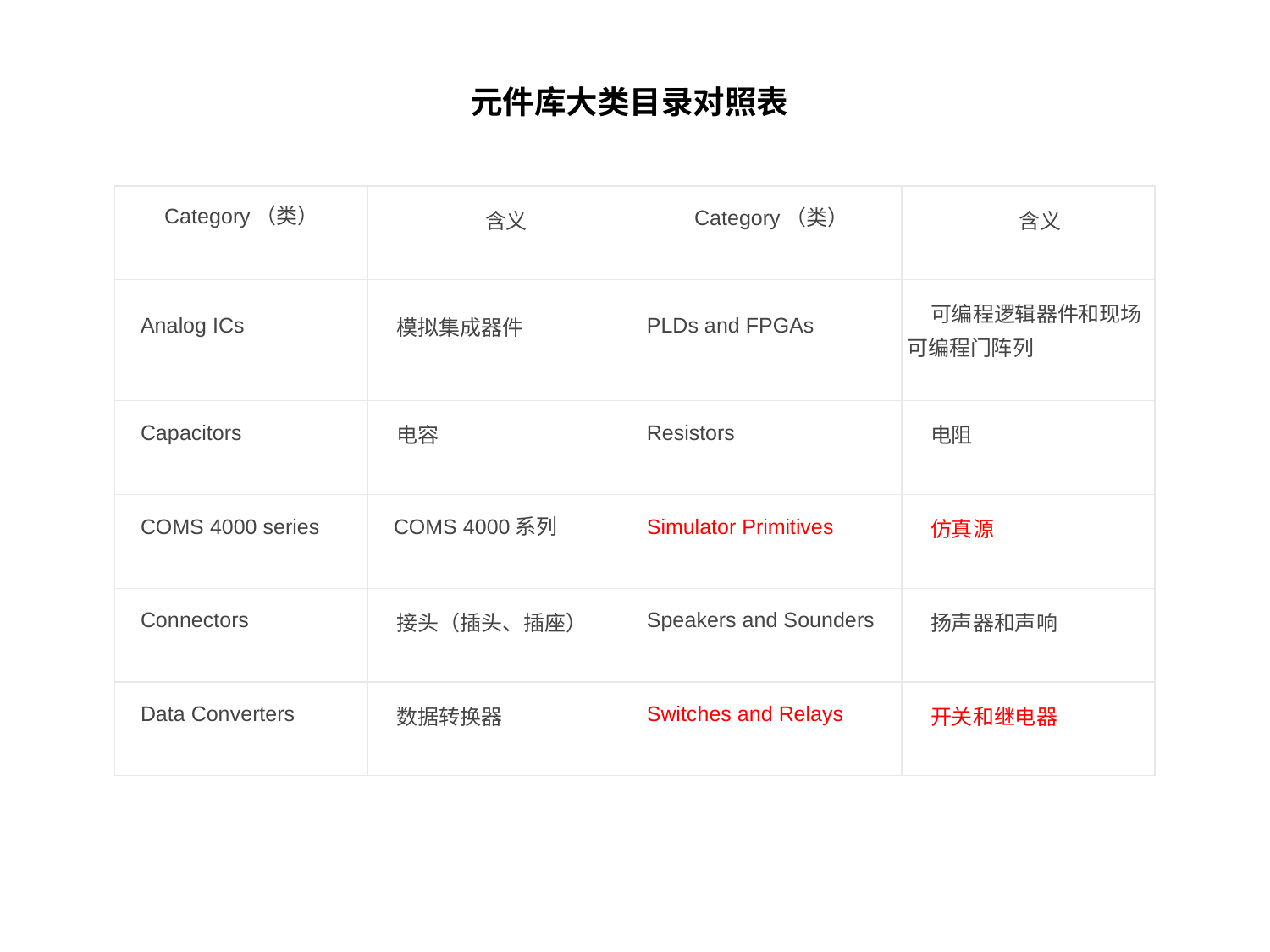

元件库大类目录对照表
| Category（类） | 含义 | Category（类） | 含义 |
| --- | --- | --- | --- |
| Analog ICs | 模拟集成器件 | PLDs and FPGAs | 可编程逻辑器件和现场可编程门阵列 |
| Capacitors | 电容 | Resistors | 电阻 |
| COMS 4000 series | COMS 4000系列 | Simulator Primitives | 仿真源 |
| Connectors | 接头（插头、插座） | Speakers and Sounders | 扬声器和声响 |
| Data Converters | 数据转换器 | Switches and Relays | 开关和继电器 |